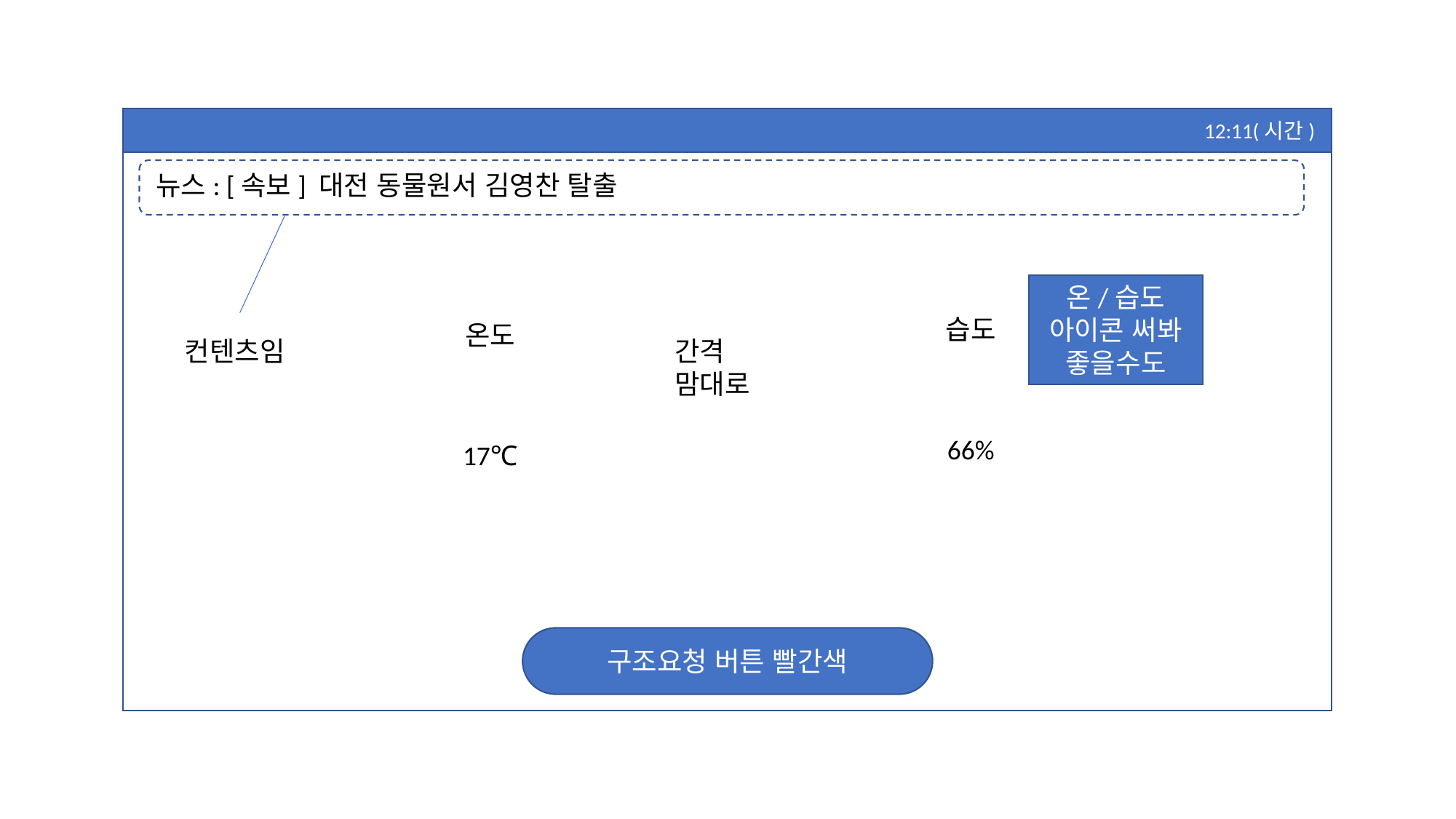

12:11(시간)

뉴스: [속보] 대전 동물원서 김영찬 탈출
온/습도 아이콘 써봐 좋을수도
습도
66%
온도
17℃
컨텐츠임
간격 맘대로
구조요청 버튼 빨간색